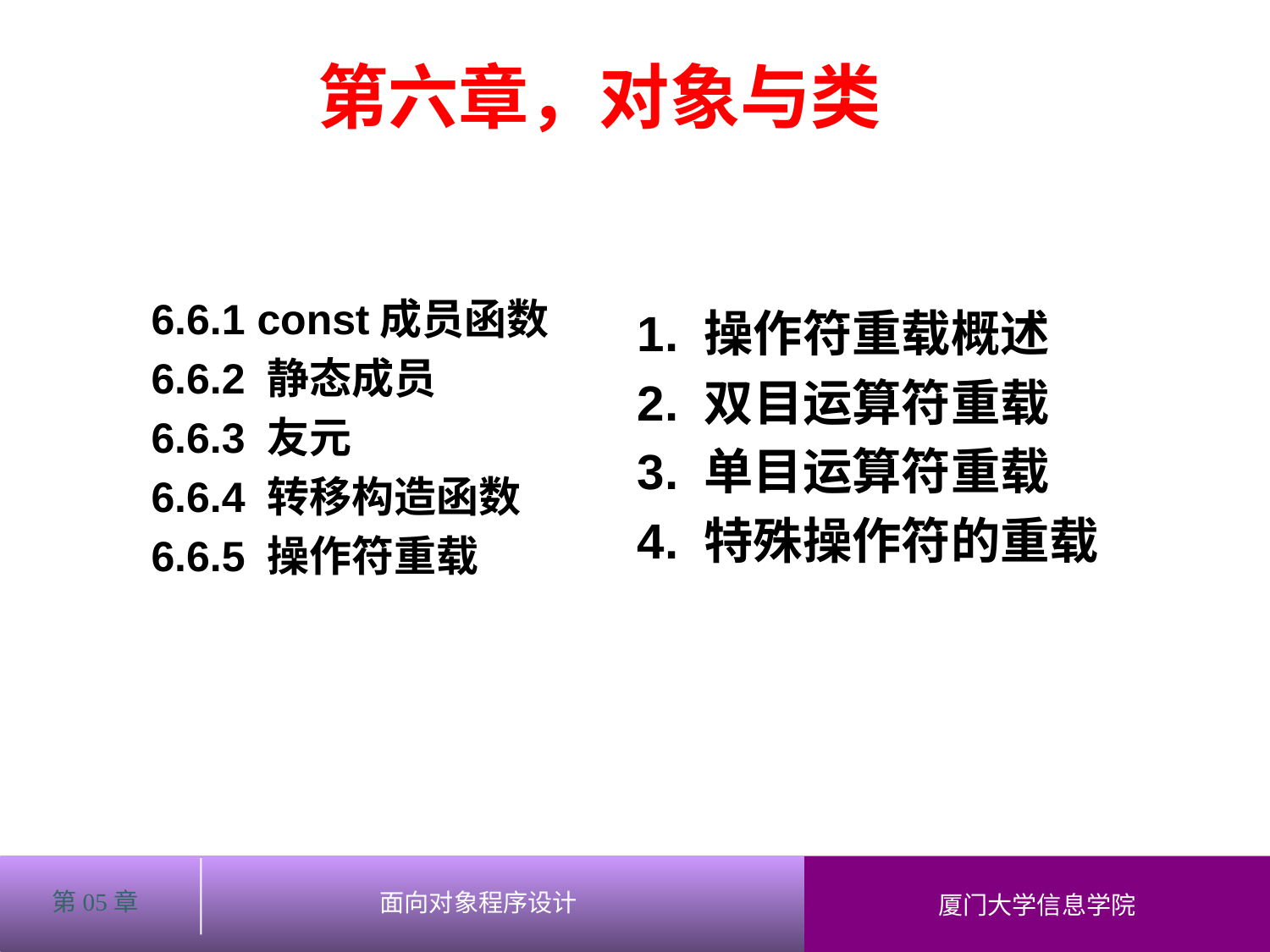

# 第六章，对象与类
6.6.1 const成员函数
6.6.2 静态成员
6.6.3 友元
6.6.4 转移构造函数
6.6.5 操作符重载
1. 操作符重载概述
2. 双目运算符重载
3. 单目运算符重载
4. 特殊操作符的重载
22